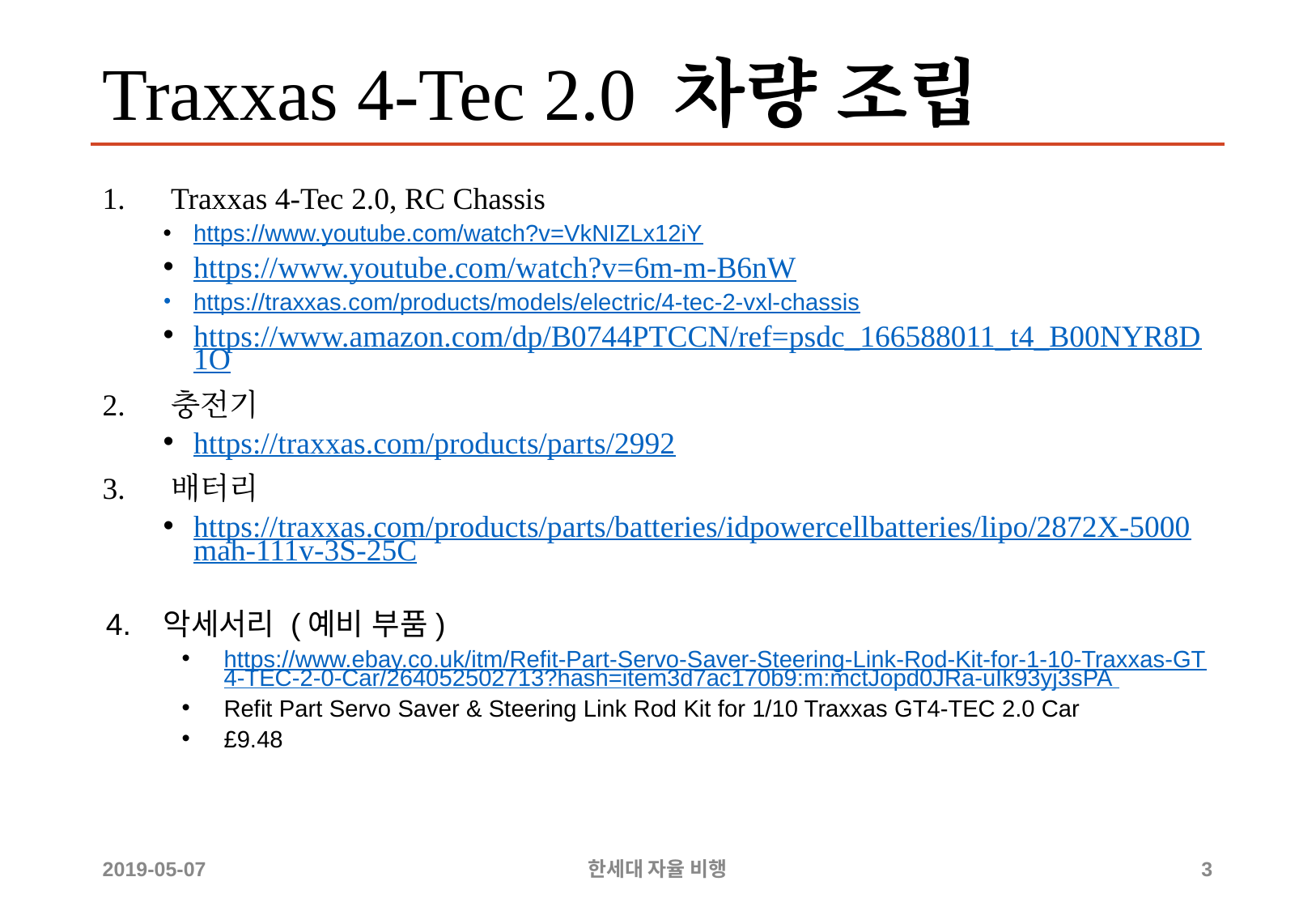

# Traxxas 4-Tec 2.0 차량 조립
Traxxas 4-Tec 2.0, RC Chassis
https://www.youtube.com/watch?v=VkNIZLx12iY
https://www.youtube.com/watch?v=6m-m-B6nW
https://traxxas.com/products/models/electric/4-tec-2-vxl-chassis
https://www.amazon.com/dp/B0744PTCCN/ref=psdc_166588011_t4_B00NYR8D1O
충전기
https://traxxas.com/products/parts/2992
배터리
https://traxxas.com/products/parts/batteries/idpowercellbatteries/lipo/2872X-5000mah-111v-3S-25C

악세서리 (예비 부품)
https://www.ebay.co.uk/itm/Refit-Part-Servo-Saver-Steering-Link-Rod-Kit-for-1-10-Traxxas-GT4-TEC-2-0-Car/264052502713?hash=item3d7ac170b9:m:mctJopd0JRa-uIk93yj3sPA
Refit Part Servo Saver & Steering Link Rod Kit for 1/10 Traxxas GT4-TEC 2.0 Car
£9.48

2019-05-07
한세대 자율 비행
3